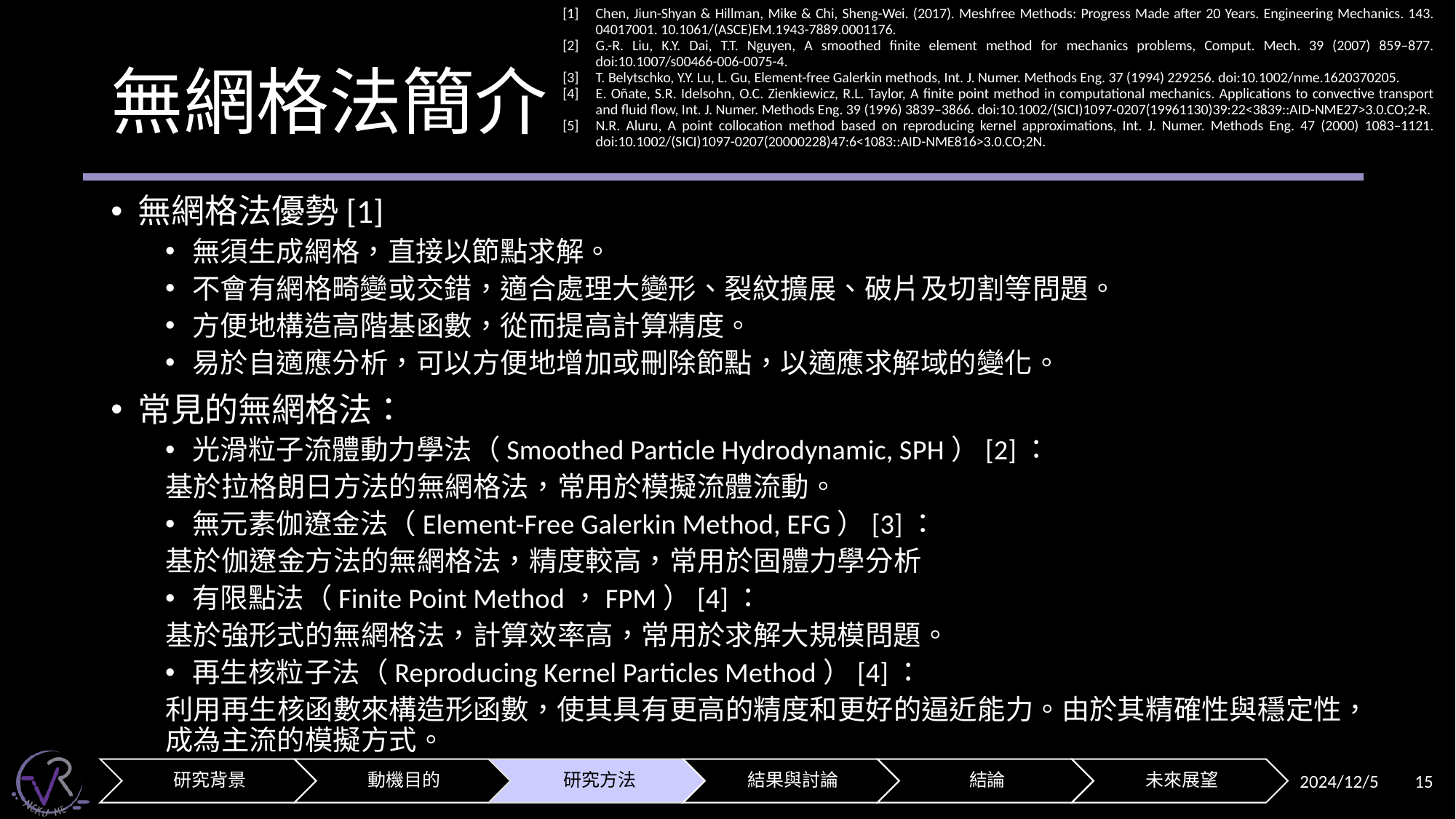

[1]	Chen, Jiun-Shyan & Hillman, Mike & Chi, Sheng-Wei. (2017). Meshfree Methods: Progress Made after 20 Years. Engineering Mechanics. 143. 04017001. 10.1061/(ASCE)EM.1943-7889.0001176.
[2]	G.-R. Liu, K.Y. Dai, T.T. Nguyen, A smoothed finite element method for mechanics problems, Comput. Mech. 39 (2007) 859–877. doi:10.1007/s00466-006-0075-4.
[3]	T. Belytschko, Y.Y. Lu, L. Gu, Element-free Galerkin methods, Int. J. Numer. Methods Eng. 37 (1994) 229256. doi:10.1002/nme.1620370205.
[4]	E. Oñate, S.R. Idelsohn, O.C. Zienkiewicz, R.L. Taylor, A finite point method in computational mechanics. Applications to convective transport and fluid flow, Int. J. Numer. Methods Eng. 39 (1996) 3839–3866. doi:10.1002/(SICI)1097-0207(19961130)39:22<3839::AID-NME27>3.0.CO;2-R.
[5]	N.R. Aluru, A point collocation method based on reproducing kernel approximations, Int. J. Numer. Methods Eng. 47 (2000) 1083–1121. doi:10.1002/(SICI)1097-0207(20000228)47:6<1083::AID-NME816>3.0.CO;2N.
# 無網格法簡介
無網格法優勢[1]
無須生成網格，直接以節點求解。
不會有網格畸變或交錯，適合處理大變形、裂紋擴展、破片及切割等問題。
方便地構造高階基函數，從而提高計算精度。
易於自適應分析，可以方便地增加或刪除節點，以適應求解域的變化。
常見的無網格法：
光滑粒子流體動力學法（Smoothed Particle Hydrodynamic, SPH）[2]：
	基於拉格朗日方法的無網格法，常用於模擬流體流動。
無元素伽遼金法（Element-Free Galerkin Method, EFG）[3]：
	基於伽遼金方法的無網格法，精度較高，常用於固體力學分析
有限點法（Finite Point Method，FPM）[4]：
	基於強形式的無網格法，計算效率高，常用於求解大規模問題。
再生核粒子法（Reproducing Kernel Particles Method）[4]：
	利用再生核函數來構造形函數，使其具有更高的精度和更好的逼近能力。由於其精確性與穩定性，成為主流的模擬方式。
2024/12/5
15